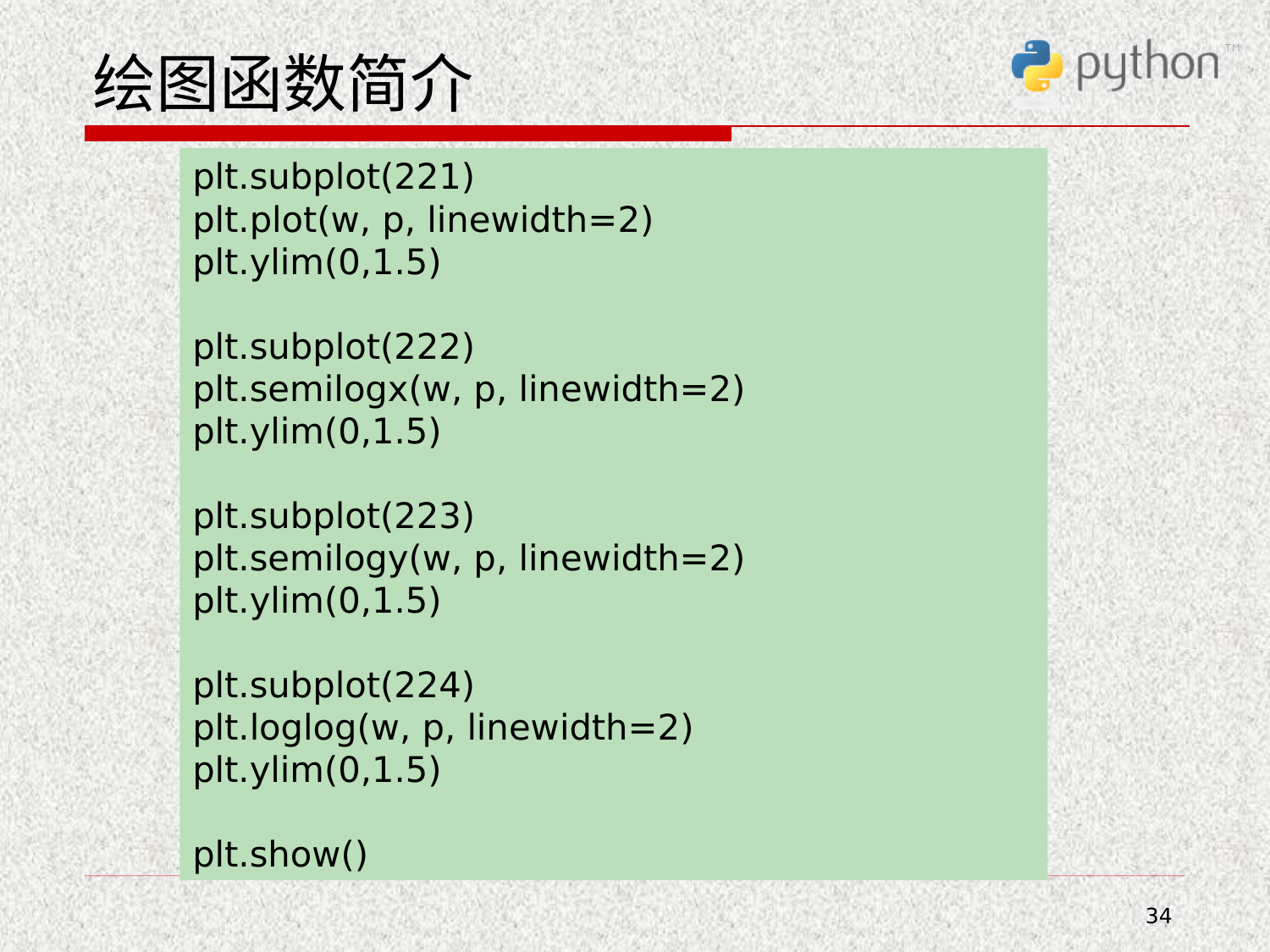

# 绘图函数简介

plt.subplot(221)
plt.plot(w, p, linewidth=2)
plt.ylim(0,1.5)
plt.subplot(222)
plt.semilogx(w, p, linewidth=2)
plt.ylim(0,1.5)
plt.subplot(223)
plt.semilogy(w, p, linewidth=2)
plt.ylim(0,1.5)
plt.subplot(224)
plt.loglog(w, p, linewidth=2)
plt.ylim(0,1.5)
plt.show()
34